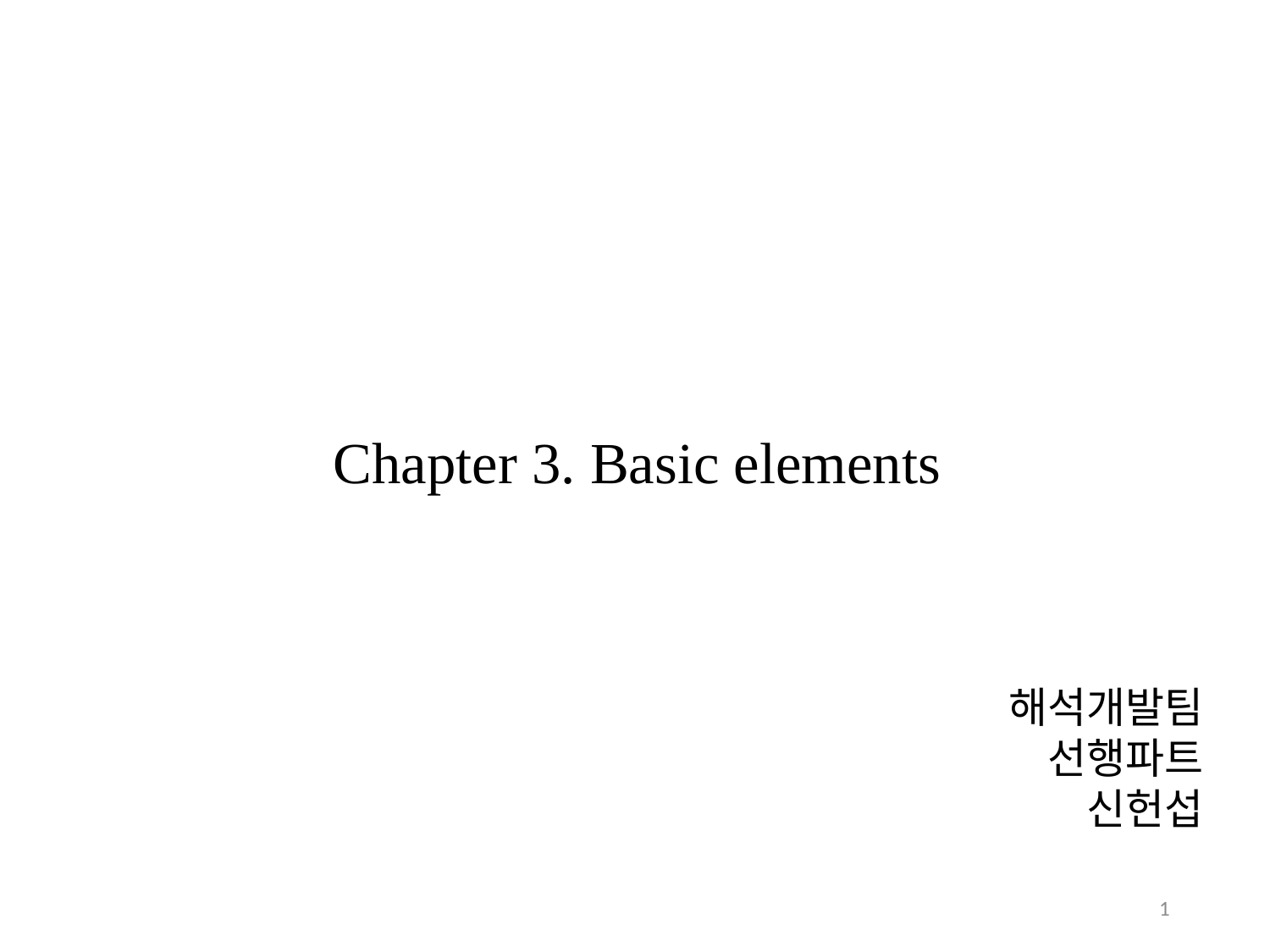

Chapter 3. Basic elements
해석개발팀
선행파트
신헌섭
1